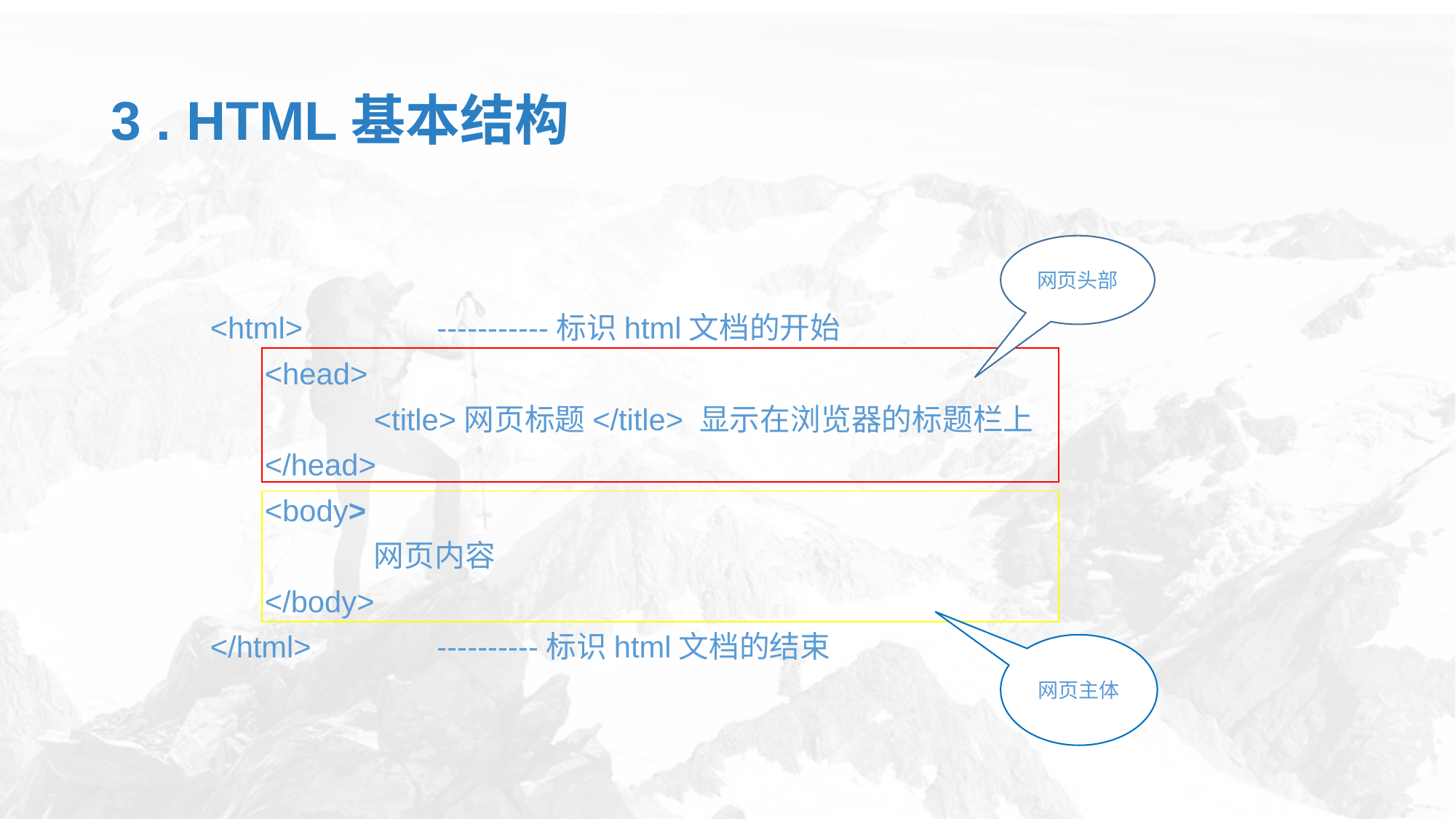

# 3 . HTML基本结构

网页头部

<html>                -----------标识html文档的开始
	<head>
		<title>网页标题</title> 显示在浏览器的标题栏上
	</head>
	<body>
		网页内容
	</body>
</html>               ----------标识html文档的结束

网页主体